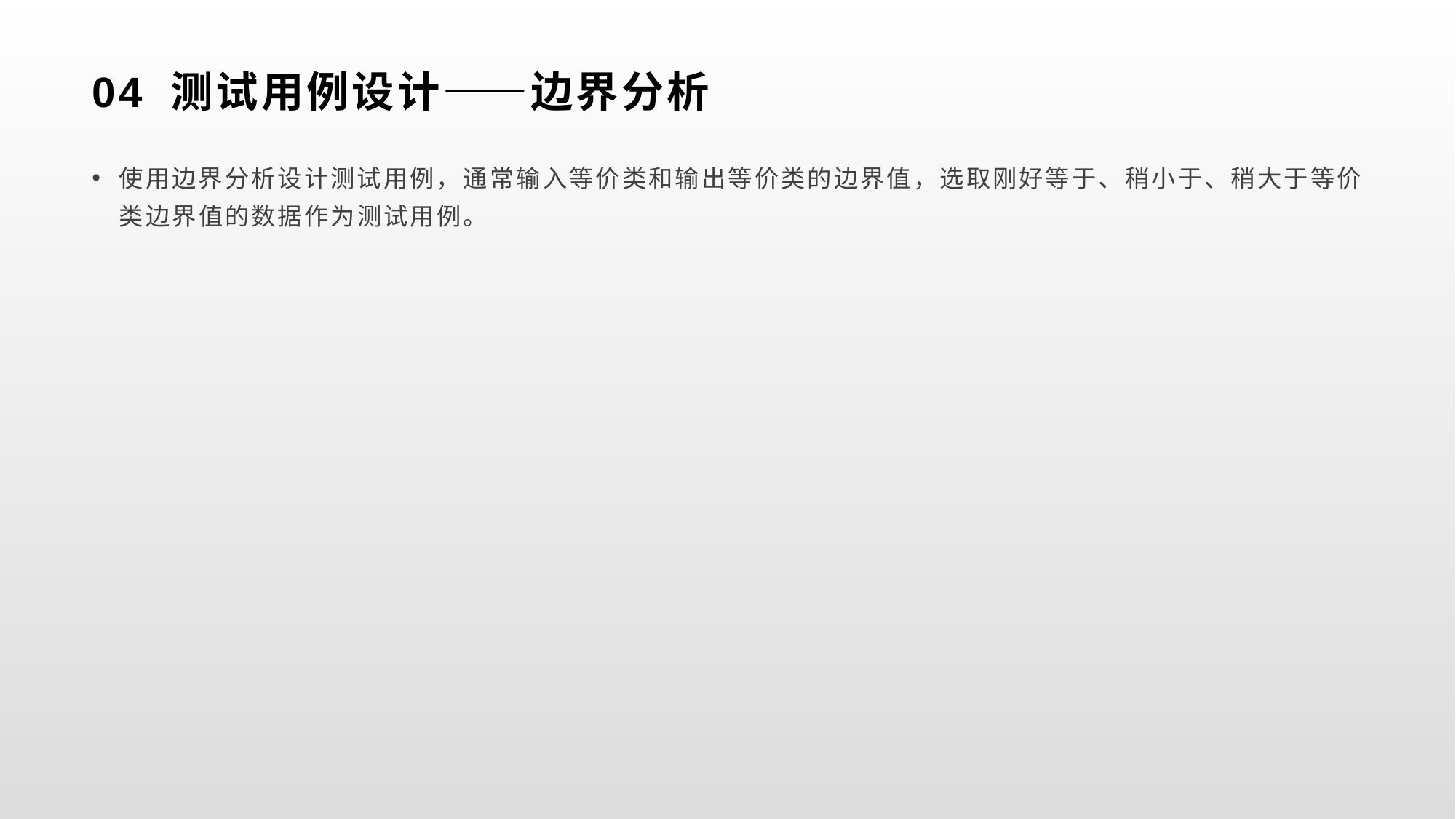

# 04 测试用例设计——边界分析
使用边界分析设计测试用例，通常输入等价类和输出等价类的边界值，选取刚好等于、稍小于、稍大于等价类边界值的数据作为测试用例。